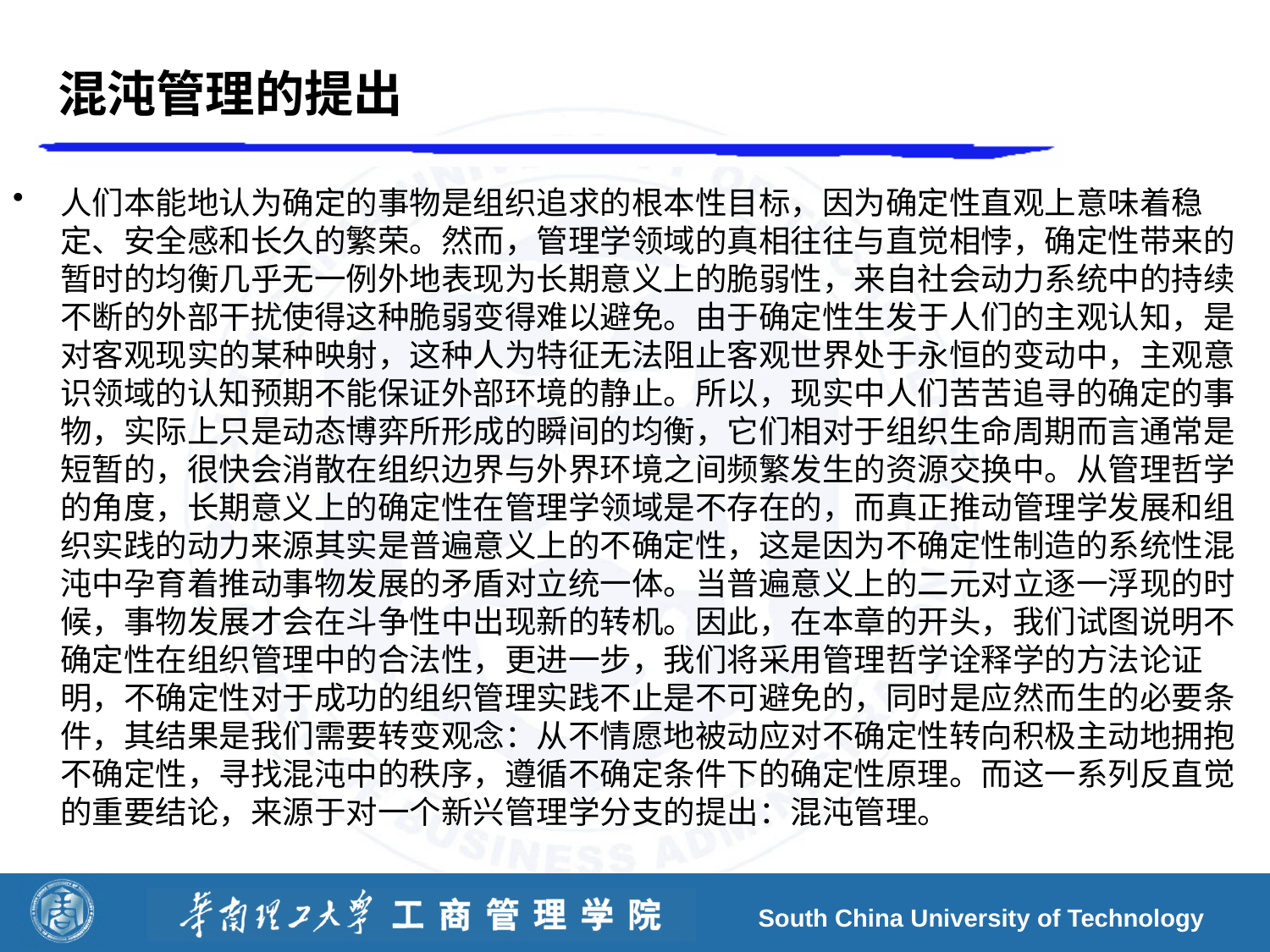

# 混沌管理的提出
人们本能地认为确定的事物是组织追求的根本性目标，因为确定性直观上意味着稳定、安全感和长久的繁荣。然而，管理学领域的真相往往与直觉相悖，确定性带来的暂时的均衡几乎无一例外地表现为长期意义上的脆弱性，来自社会动力系统中的持续不断的外部干扰使得这种脆弱变得难以避免。由于确定性生发于人们的主观认知，是对客观现实的某种映射，这种人为特征无法阻止客观世界处于永恒的变动中，主观意识领域的认知预期不能保证外部环境的静止。所以，现实中人们苦苦追寻的确定的事物，实际上只是动态博弈所形成的瞬间的均衡，它们相对于组织生命周期而言通常是短暂的，很快会消散在组织边界与外界环境之间频繁发生的资源交换中。从管理哲学的角度，长期意义上的确定性在管理学领域是不存在的，而真正推动管理学发展和组织实践的动力来源其实是普遍意义上的不确定性，这是因为不确定性制造的系统性混沌中孕育着推动事物发展的矛盾对立统一体。当普遍意义上的二元对立逐一浮现的时候，事物发展才会在斗争性中出现新的转机。因此，在本章的开头，我们试图说明不确定性在组织管理中的合法性，更进一步，我们将采用管理哲学诠释学的方法论证明，不确定性对于成功的组织管理实践不止是不可避免的，同时是应然而生的必要条件，其结果是我们需要转变观念：从不情愿地被动应对不确定性转向积极主动地拥抱不确定性，寻找混沌中的秩序，遵循不确定条件下的确定性原理。而这一系列反直觉的重要结论，来源于对一个新兴管理学分支的提出：混沌管理。
South China University of Technology